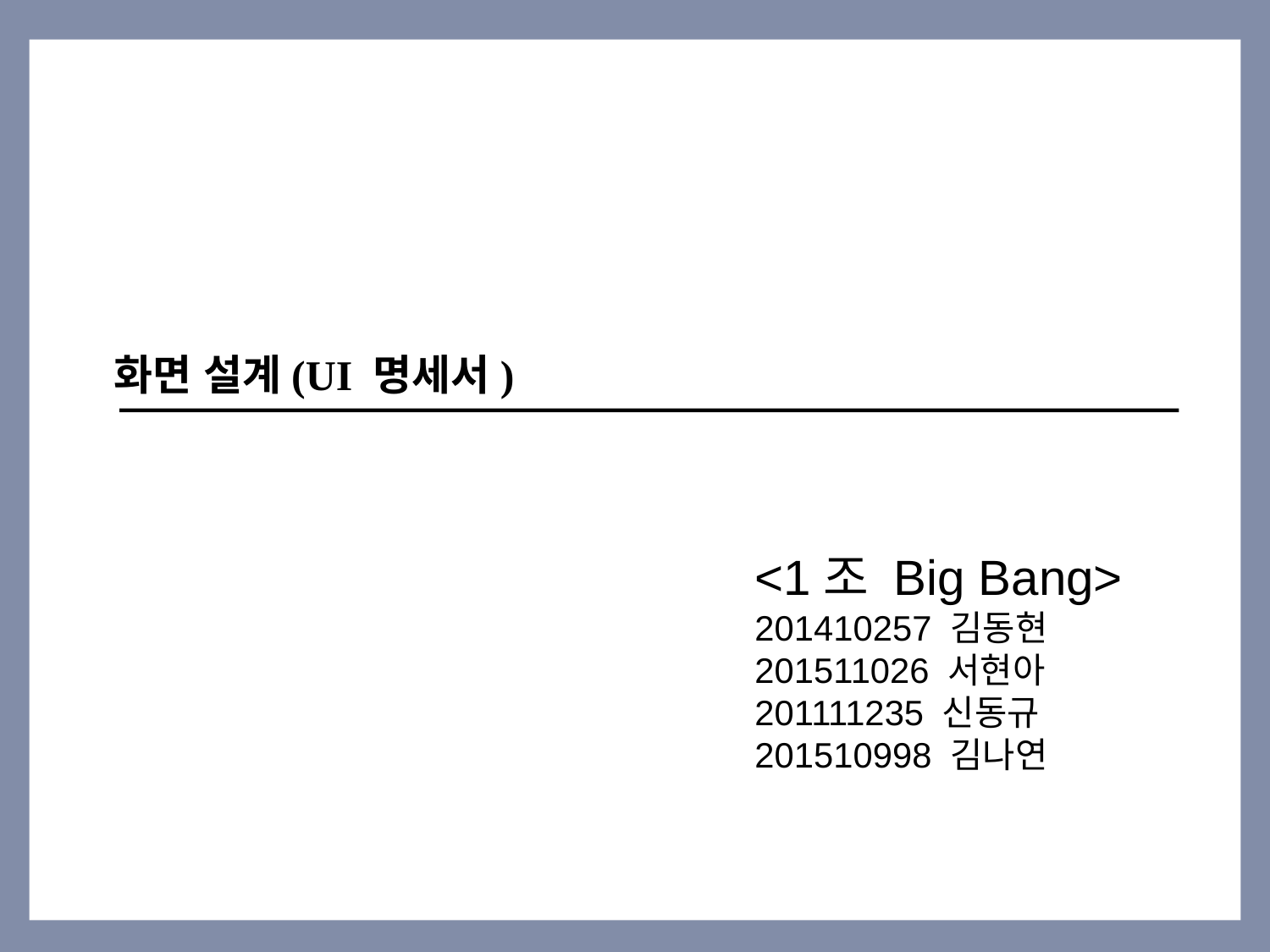

# 화면 설계(UI 명세서)
<1조 Big Bang>
201410257 김동현
201511026 서현아
201111235 신동규
201510998 김나연